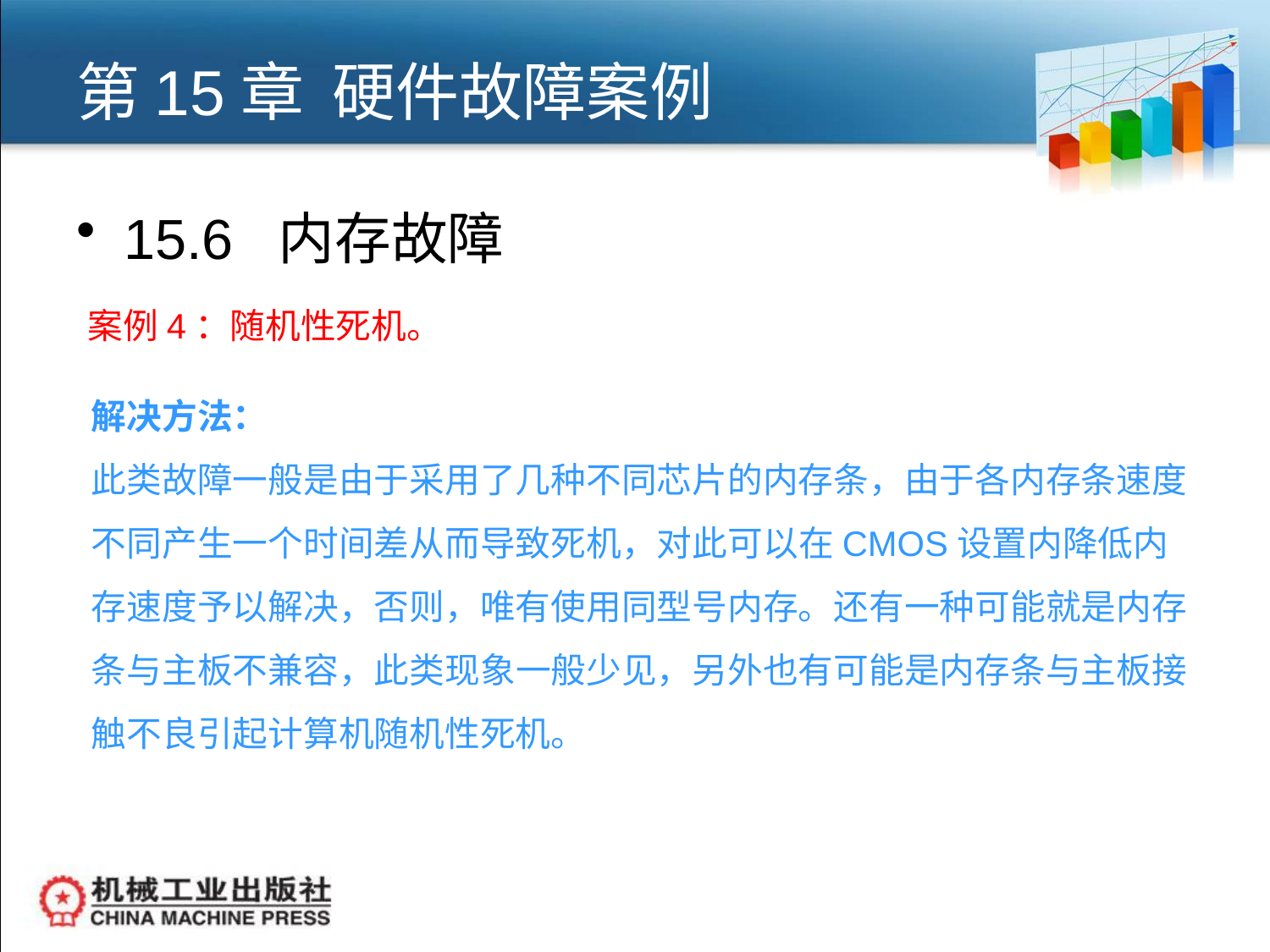

# 第15章  硬件故障案例
15.6  内存故障
案例4：随机性死机。
解决方法：
此类故障一般是由于采用了几种不同芯片的内存条，由于各内存条速度不同产生一个时间差从而导致死机，对此可以在CMOS设置内降低内存速度予以解决，否则，唯有使用同型号内存。还有一种可能就是内存条与主板不兼容，此类现象一般少见，另外也有可能是内存条与主板接触不良引起计算机随机性死机。